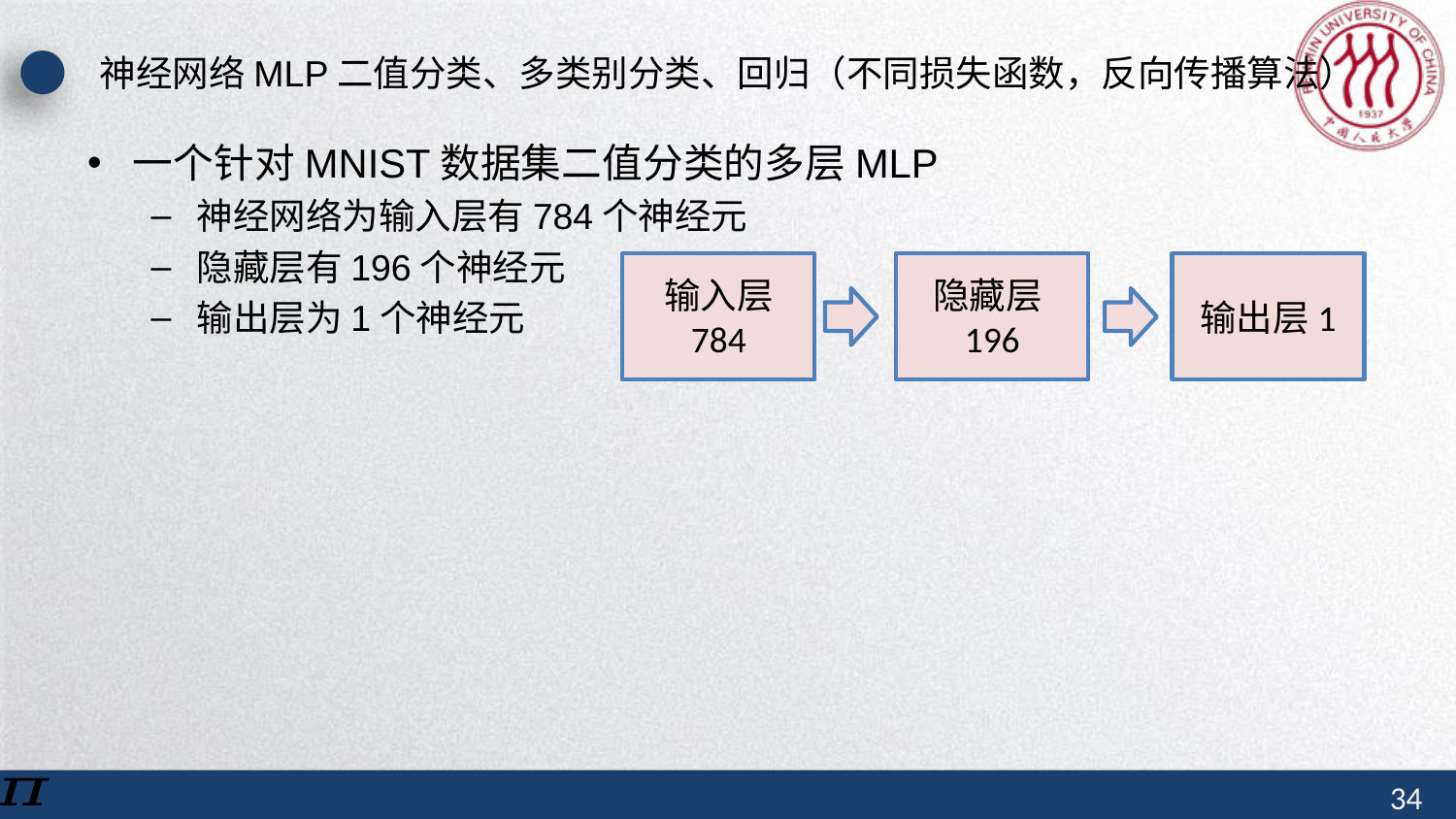

# 神经网络MLP二值分类、多类别分类、回归（不同损失函数，反向传播算法）
一个针对MNIST数据集二值分类的多层MLP
神经网络为输入层有784个神经元
隐藏层有196个神经元
输出层为1个神经元
输入层
784
隐藏层196
输出层1